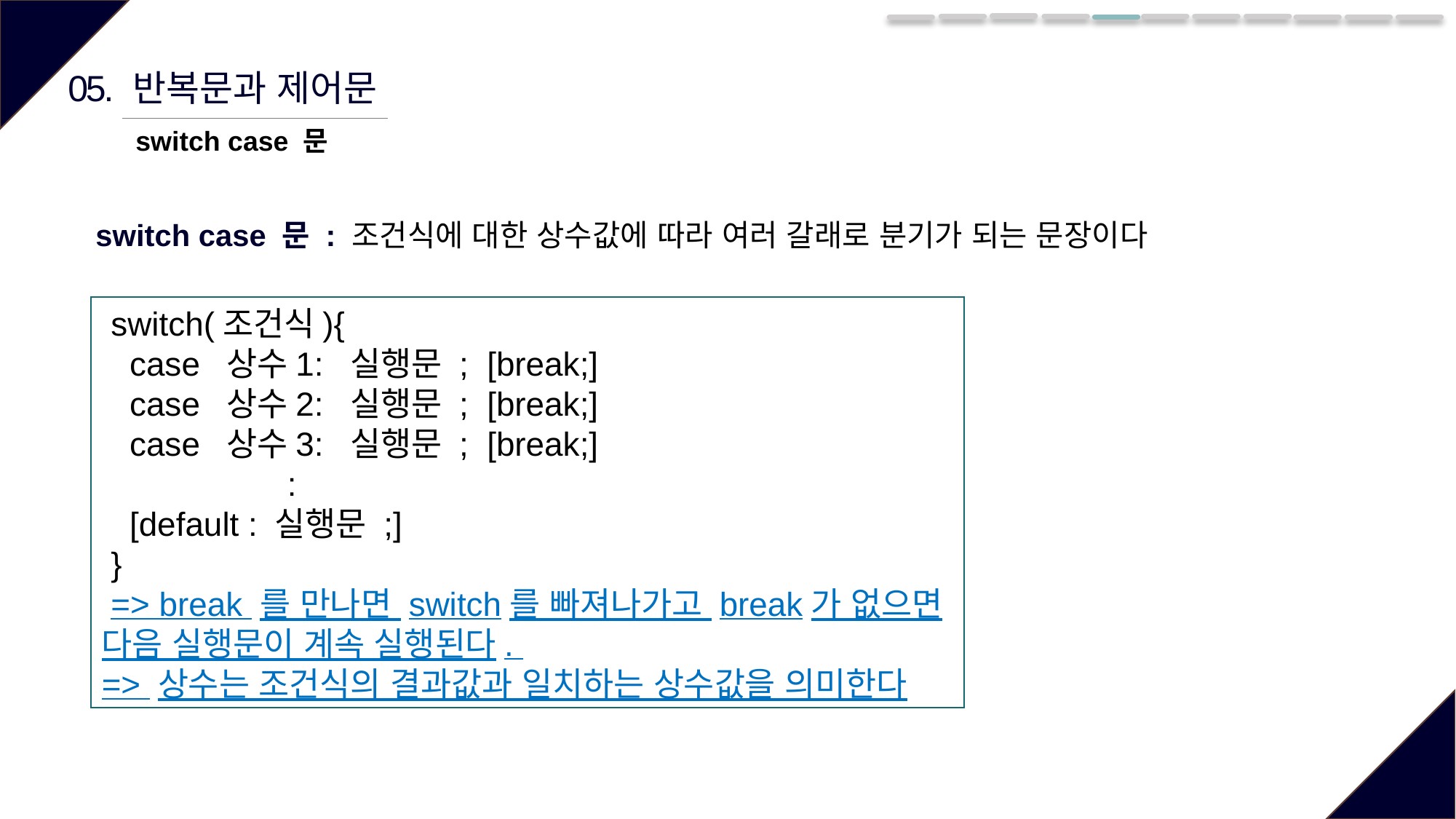

반복문과 제어문

05.
switch case 문
switch case 문 : 조건식에 대한 상수값에 따라 여러 갈래로 분기가 되는 문장이다
 switch(조건식){
   case  상수1:  실행문 ;  [break;]
   case  상수2:  실행문 ;  [break;]
   case  상수3:  실행문 ;  [break;]
                    :
   [default : 실행문 ;]
 }
 => break 를 만나면 switch를 빠져나가고 break가 없으면 다음 실행문이 계속 실행된다.
=> 상수는 조건식의 결과값과 일치하는 상수값을 의미한다